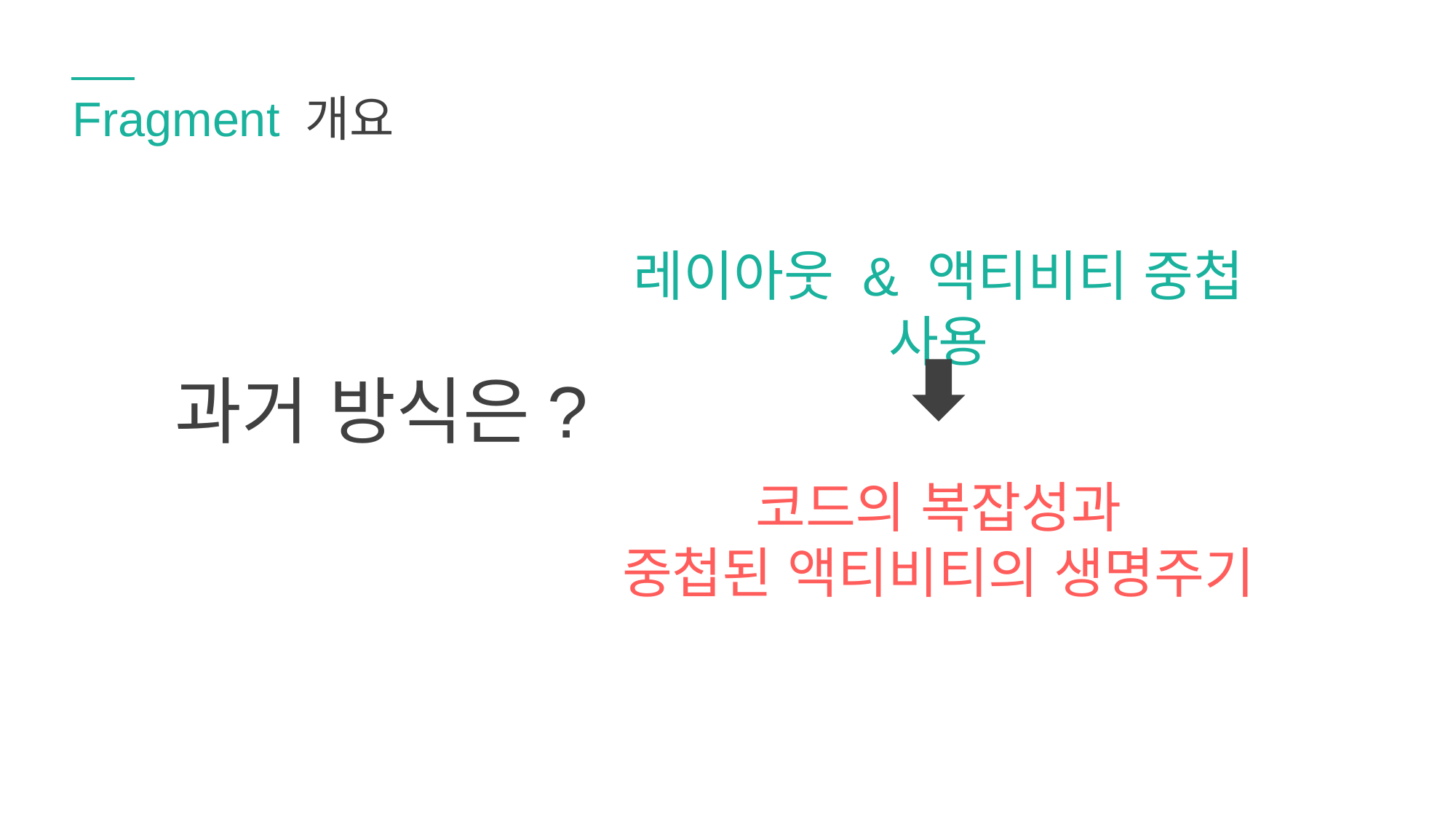

Fragment 개요

레이아웃 & 액티비티 중첩 사용

과거 방식은?
코드의 복잡성과
중첩된 액티비티의 생명주기